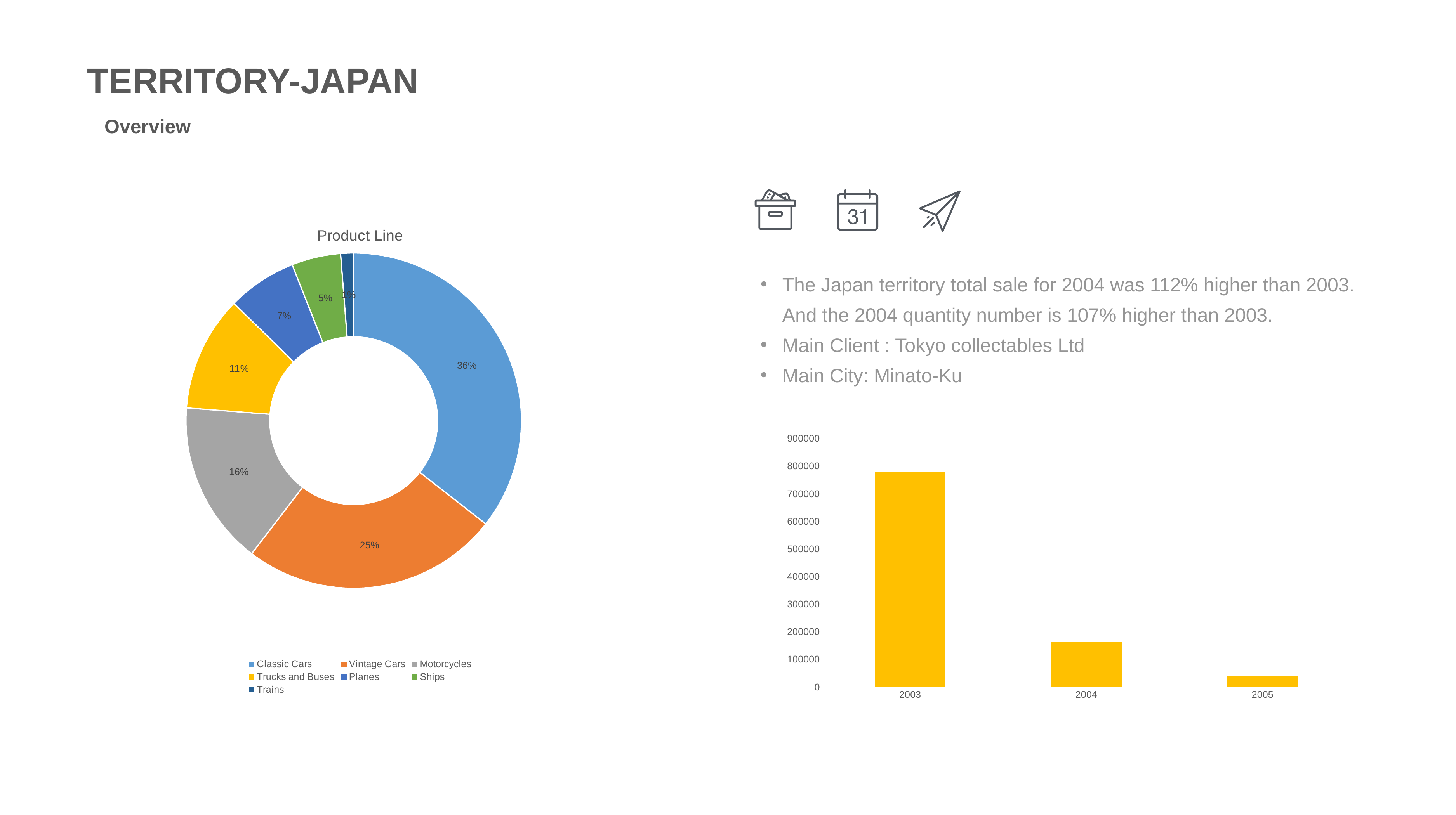

TERRITORY-JAPAN
Overview

### Chart: Product Line

| Category | 销售额 |
|---|---|
| Classic Cars | 100384.0 |
| Vintage Cars | 70084.0 |
| Motorcycles | 44598.0 |
| Trucks and Buses | 31385.0 |
| Planes | 18860.0 |
| Ships | 13349.0 |
| Trains | 3524.0 |
The Japan territory total sale for 2004 was 112% higher than 2003. And the 2004 quantity number is 107% higher than 2003.
Main Client : Tokyo collectables Ltd
Main City: Minato-Ku

### Chart

| Category | object 1 |
|---|---|
| 2003 | 778087.0 |
| 2004 | 165351.0 |
| 2005 | 38745.0 |